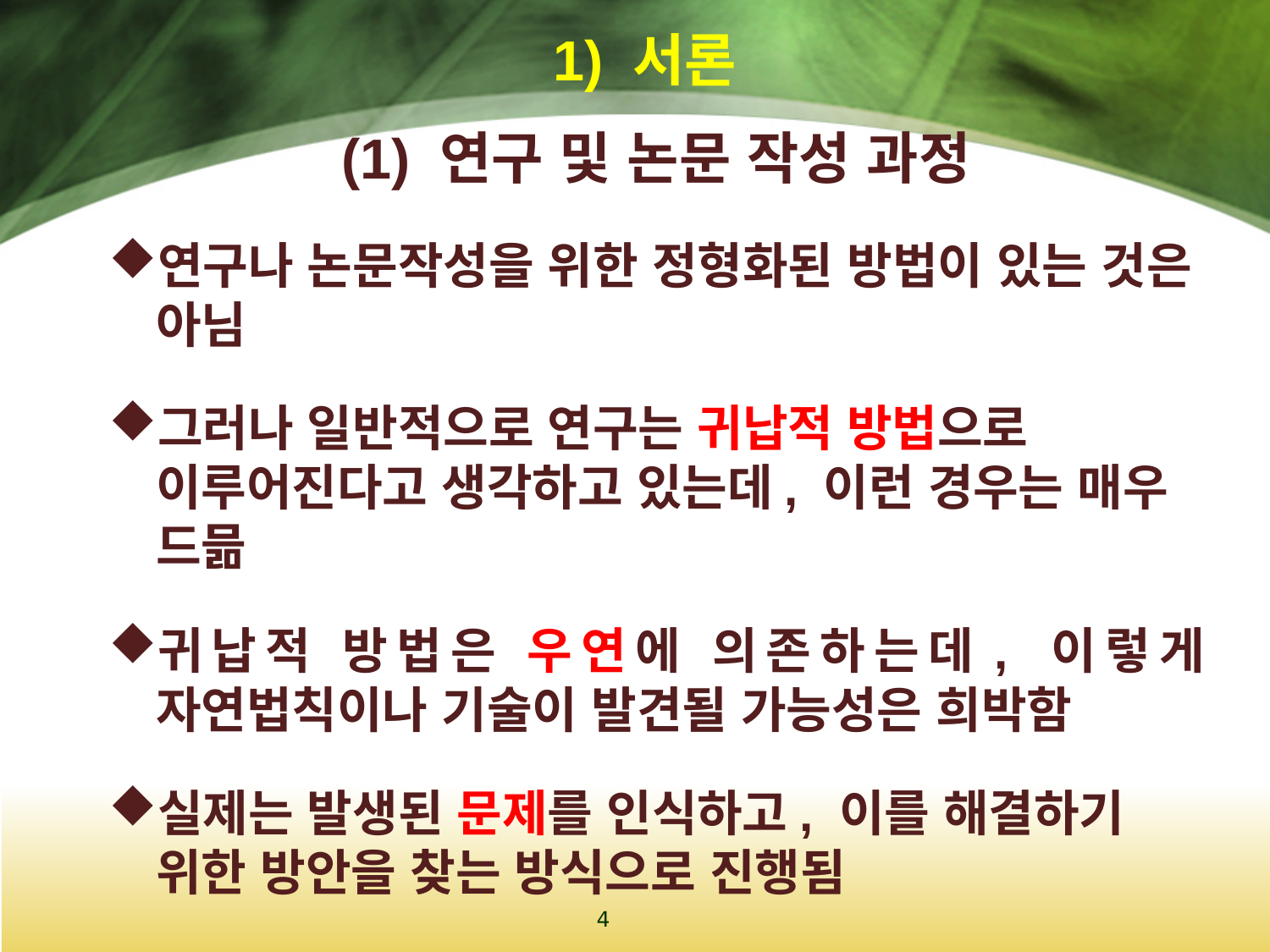

# 1) 서론
(1) 연구 및 논문 작성 과정

연구나 논문작성을 위한 정형화된 방법이 있는 것은 아님

그러나 일반적으로 연구는 귀납적 방법으로 이루어진다고 생각하고 있는데, 이런 경우는 매우 드믊

귀납적 방법은 우연에 의존하는데, 이렇게 자연법칙이나 기술이 발견될 가능성은 희박함

실제는 발생된 문제를 인식하고, 이를 해결하기 위한 방안을 찾는 방식으로 진행됨
4